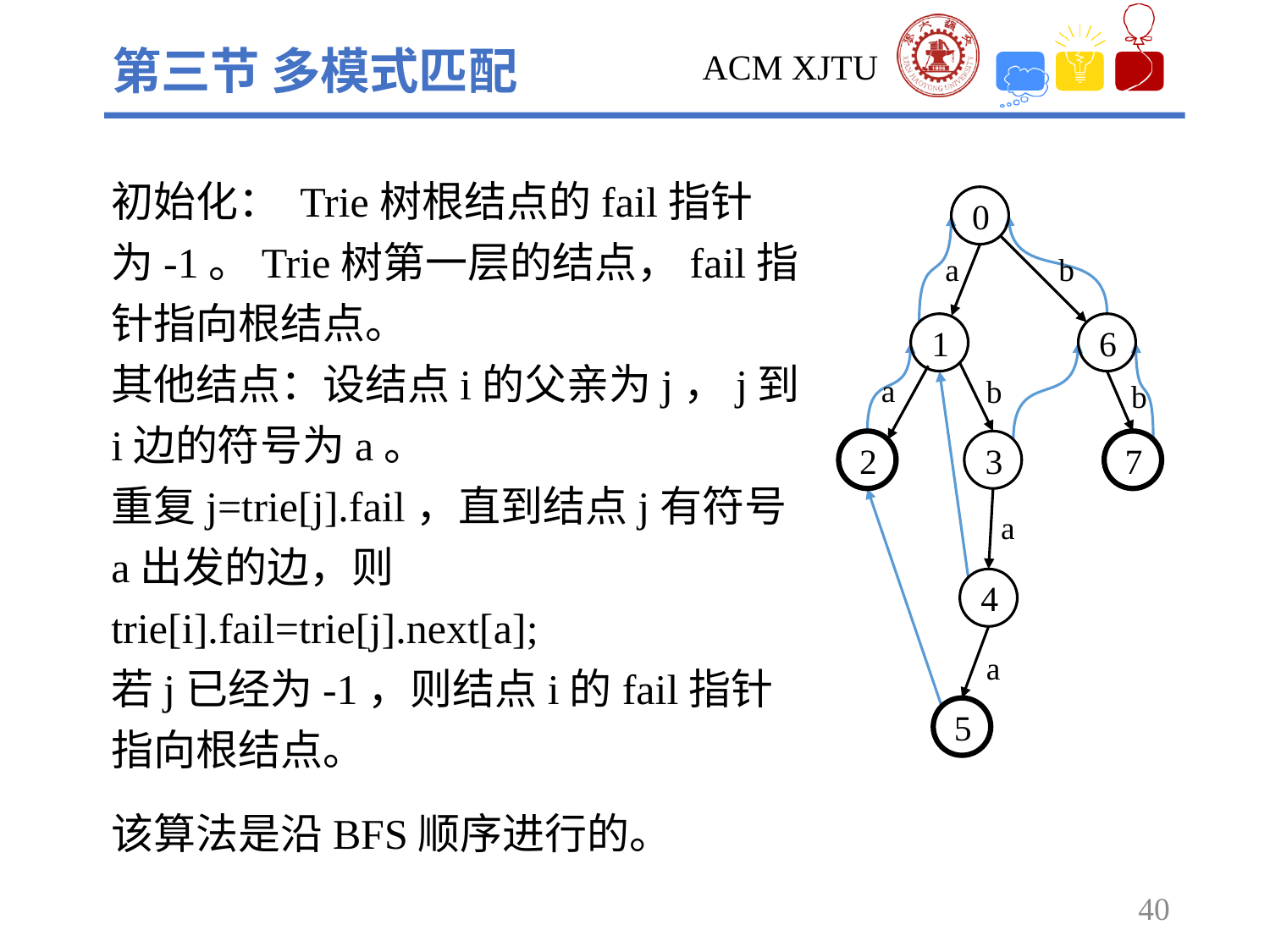

第三节 多模式匹配
初始化： Trie树根结点的fail指针为-1。Trie树第一层的结点，fail指针指向根结点。
其他结点：设结点i的父亲为j，j到i边的符号为a。
重复j=trie[j].fail，直到结点j有符号a出发的边，则
trie[i].fail=trie[j].next[a];
若j已经为-1，则结点i的fail指针指向根结点。
0
a
b
1
6
a
b
b
2
3
7
a
4
a
5
该算法是沿BFS顺序进行的。
40